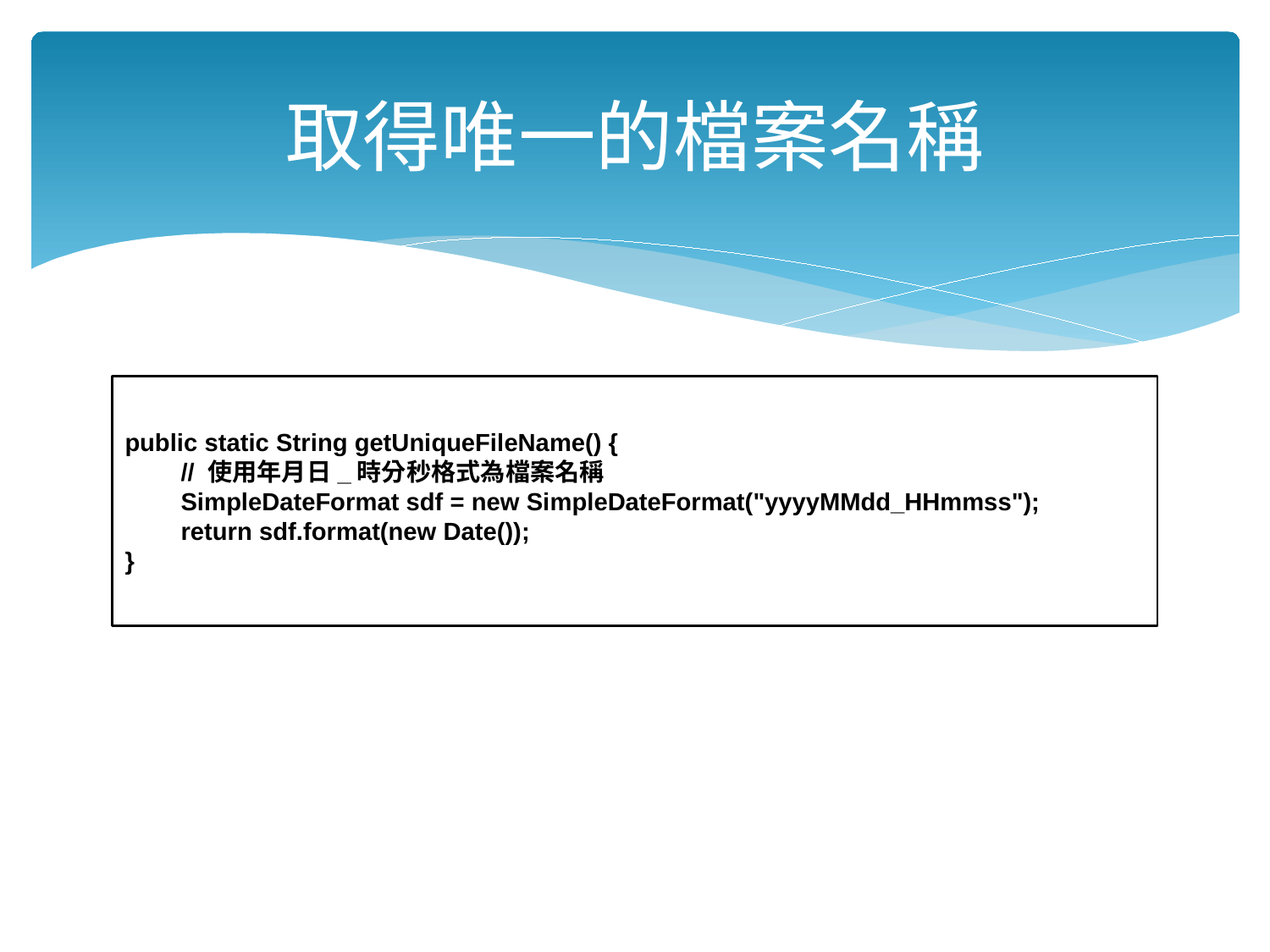

# 取得唯一的檔案名稱

public static String getUniqueFileName() {
        // 使用年月日_時分秒格式為檔案名稱
        SimpleDateFormat sdf = new SimpleDateFormat("yyyyMMdd_HHmmss");
        return sdf.format(new Date());
}